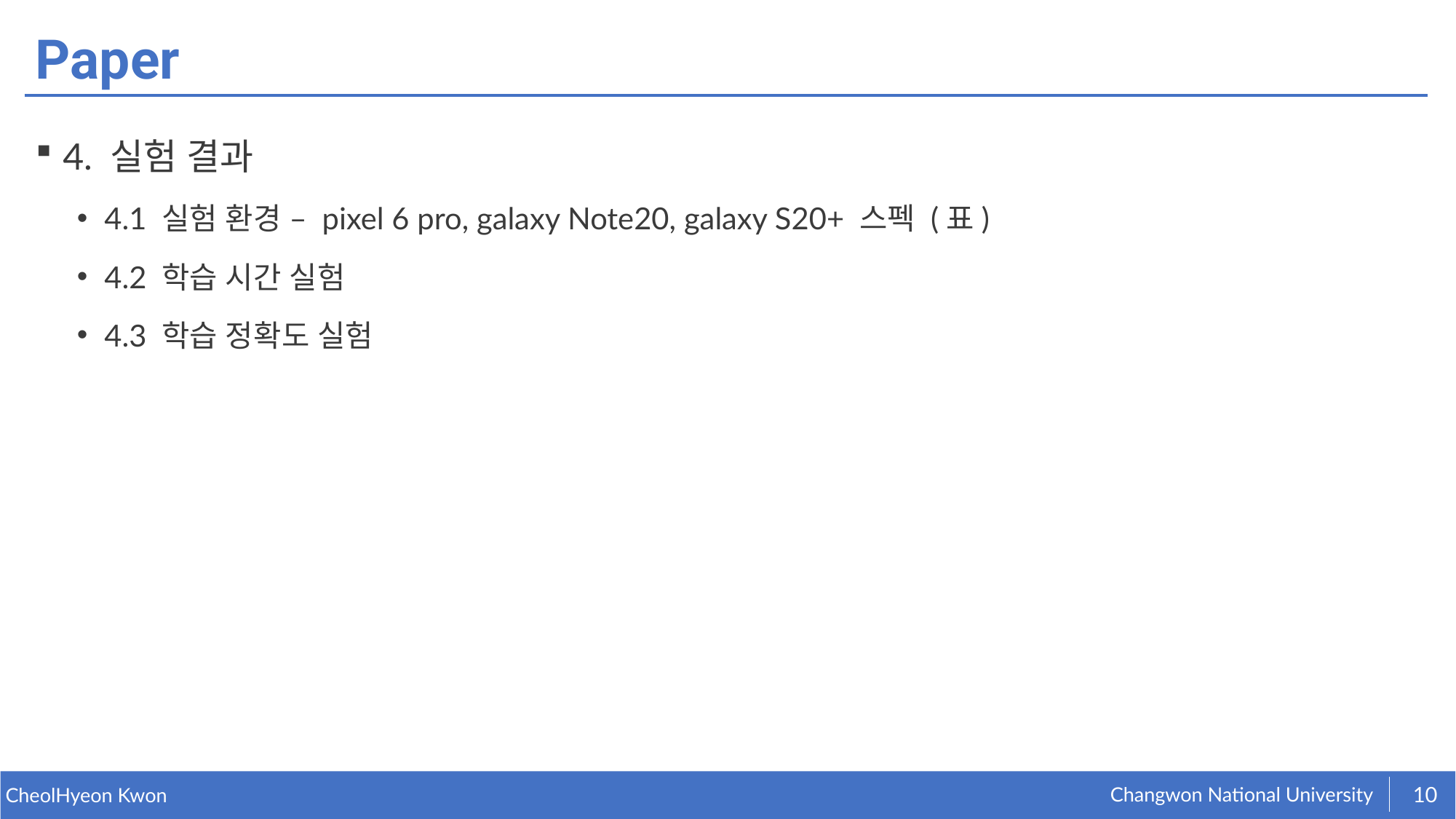

# Paper
4. 실험 결과
4.1 실험 환경 – pixel 6 pro, galaxy Note20, galaxy S20+ 스펙 (표)
4.2 학습 시간 실험
4.3 학습 정확도 실험

10